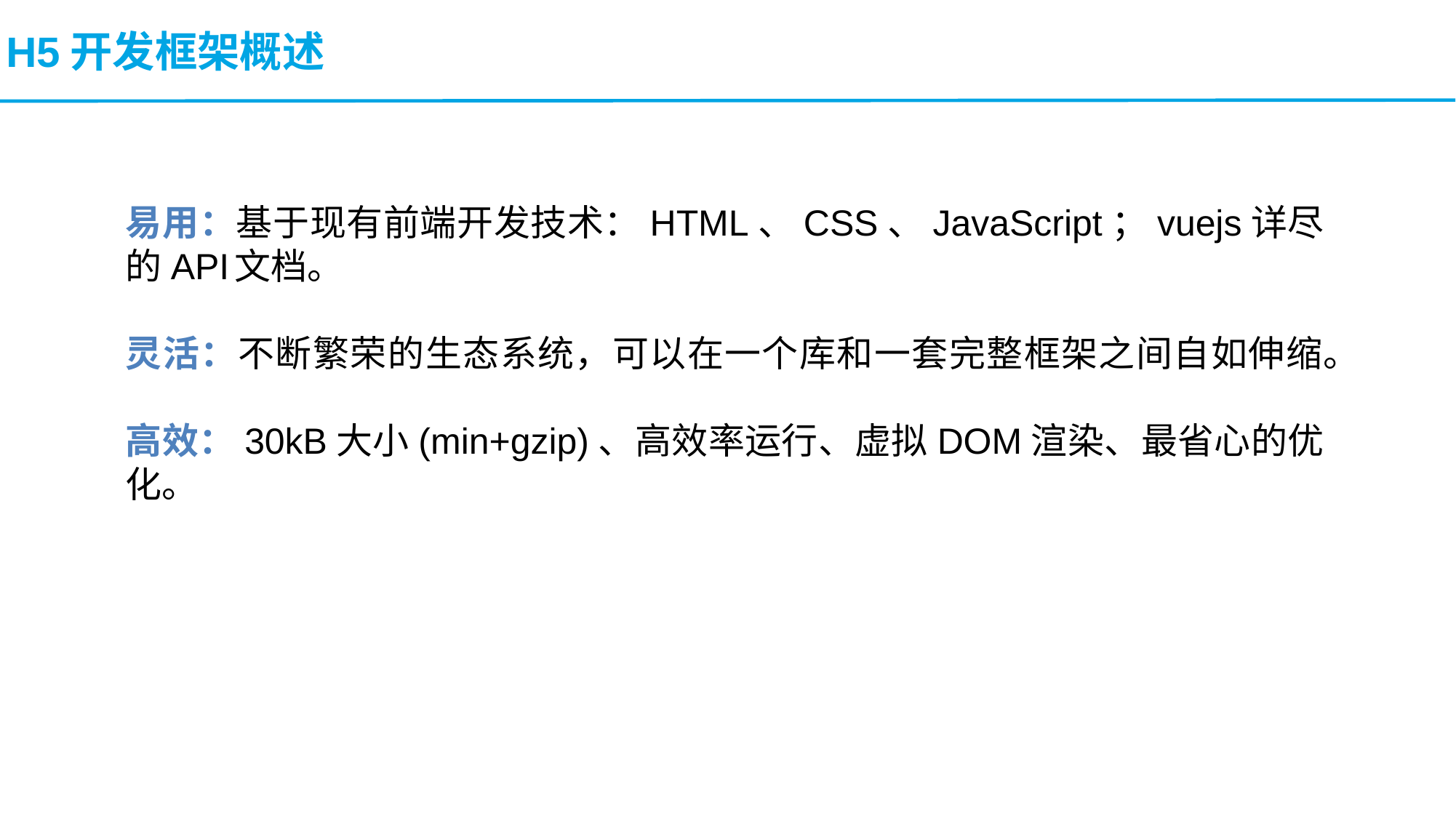

H5开发框架概述

易用：基于现有前端开发技术：HTML、CSS、JavaScript；vuejs详尽的API	文档。

灵活：不断繁荣的生态系统，可以在一个库和一套完整框架之间自如伸缩。

高效：30kB大小(min+gzip)、高效率运行、虚拟DOM渲染、最省心的优化。